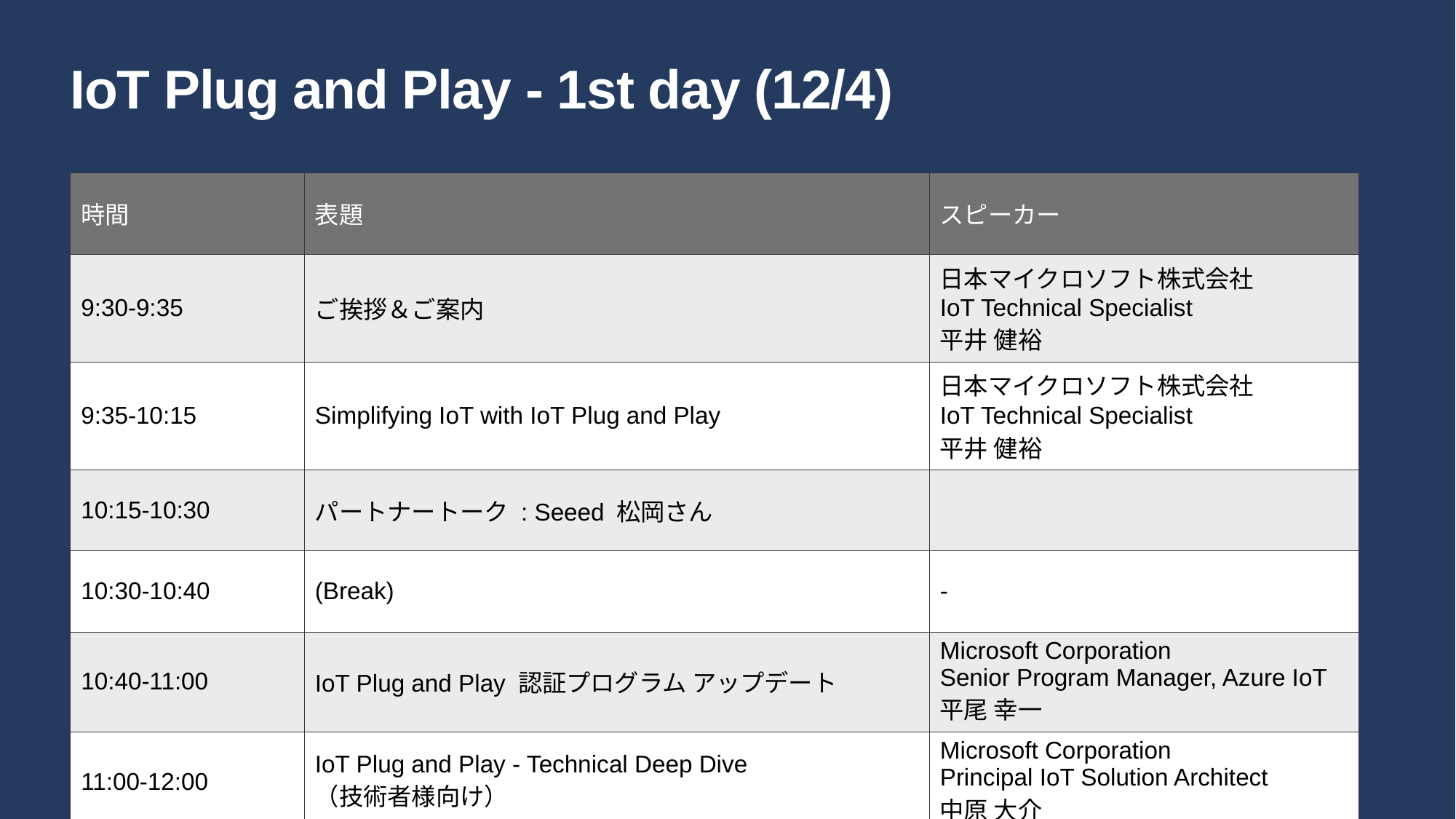

# IoT Plug and Play - 1st day (12/4)
| 時間 | 表題 | スピーカー |
| --- | --- | --- |
| 9:30-9:35 | ご挨拶＆ご案内 | 日本マイクロソフト株式会社 IoT Technical Specialist 平井 健裕 |
| 9:35-10:15 | Simplifying IoT with IoT Plug and Play | 日本マイクロソフト株式会社 IoT Technical Specialist 平井 健裕 |
| 10:15-10:30 | パートナートーク : Seeed 松岡さん |  |
| 10:30-10:40 | (Break) | - |
| 10:40-11:00 | IoT Plug and Play 認証プログラム アップデート | Microsoft Corporation Senior Program Manager, Azure IoT 平尾 幸一 |
| 11:00-12:00 | IoT Plug and Play - Technical Deep Dive （技術者様向け） | Microsoft Corporation Principal IoT Solution Architect 中原 大介 |